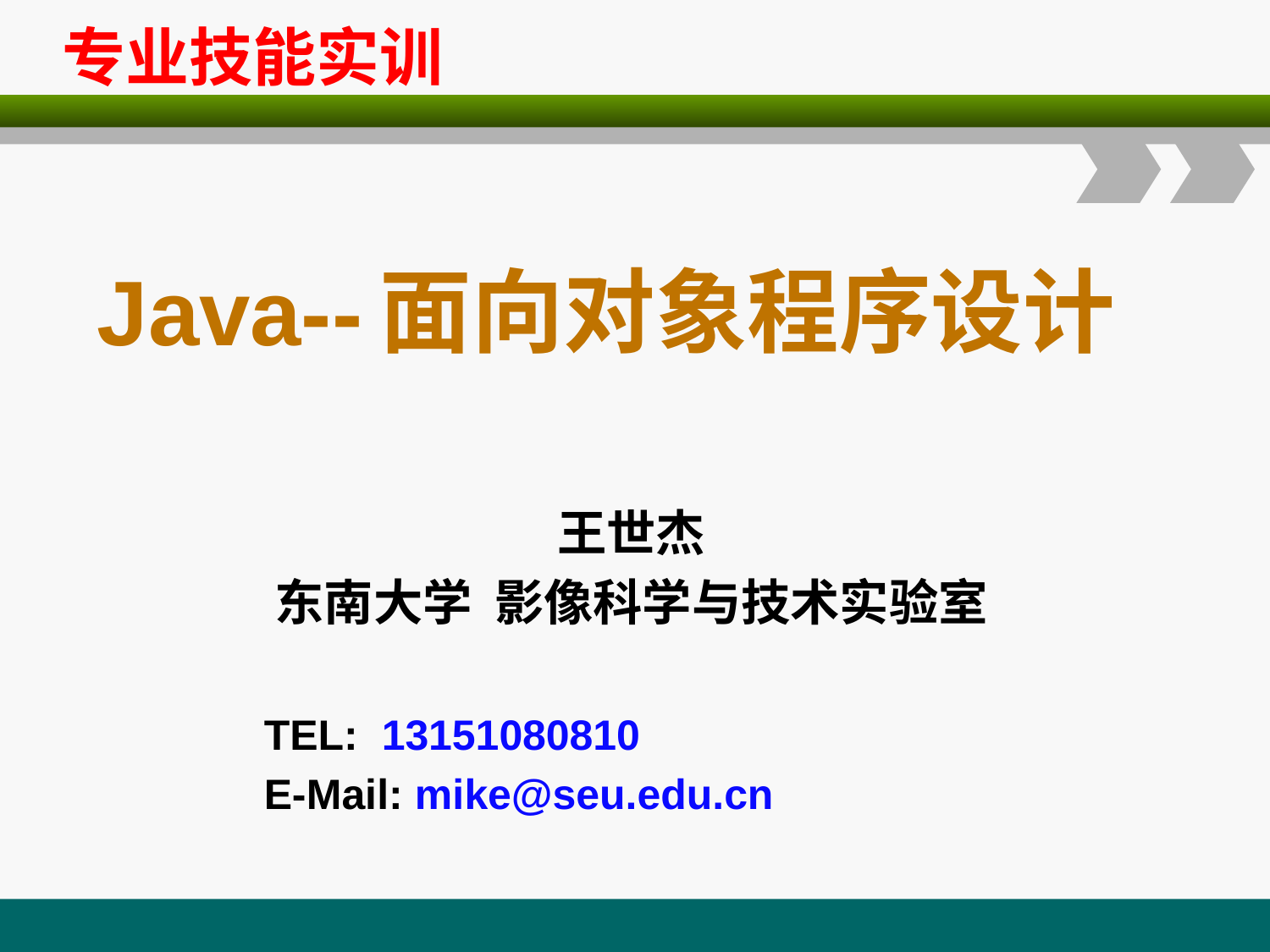

专业技能实训
Java--面向对象程序设计
王世杰
东南大学  影像科学与技术实验室

       TEL:  13151080810
       E-Mail: mike@seu.edu.cn

1